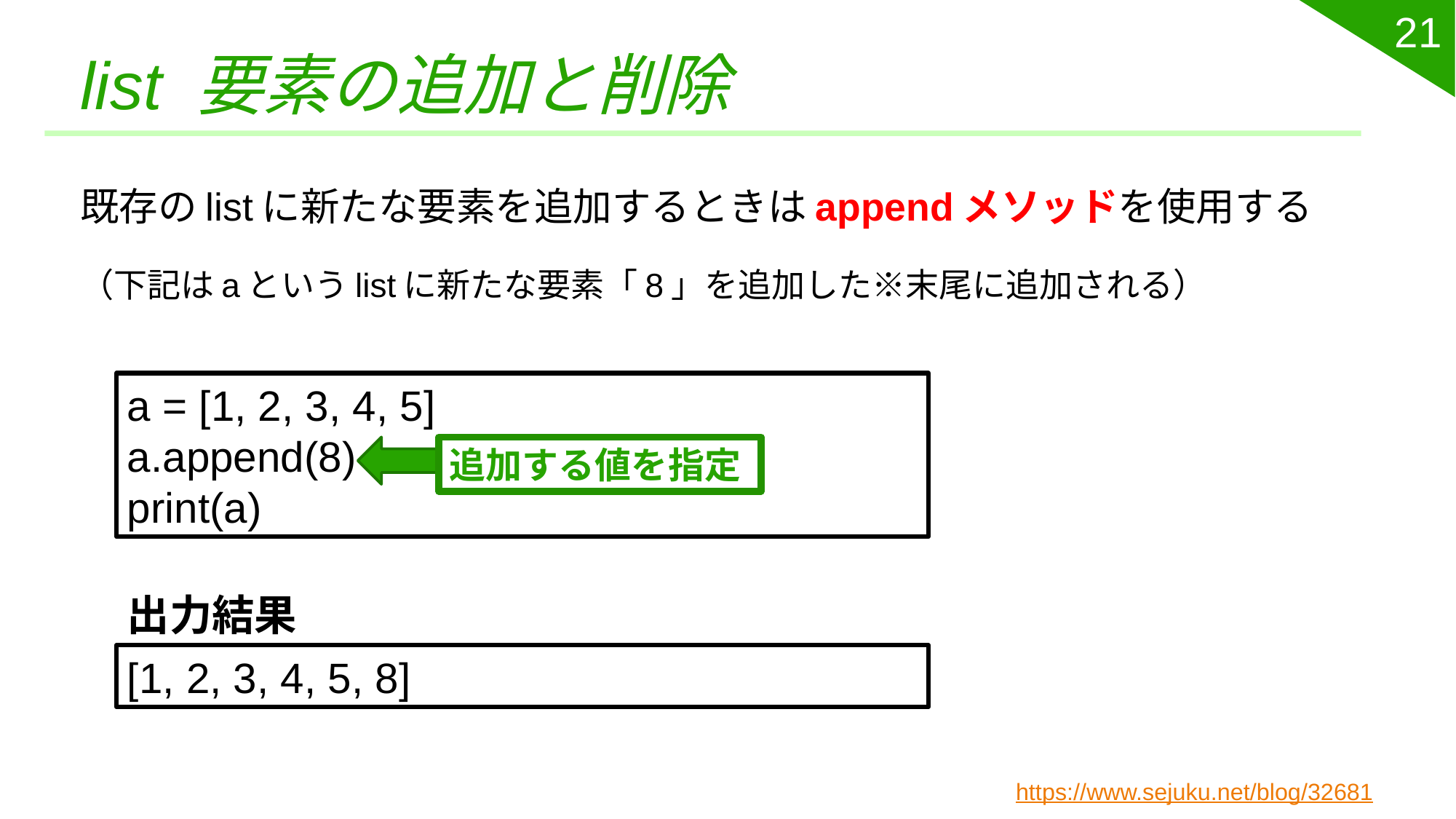

21
# list 要素の追加と削除
既存のlistに新たな要素を追加するときはappendメソッドを使用する
（下記はaというlistに新たな要素「8」を追加した※末尾に追加される）

a = [1, 2, 3, 4, 5]
a.append(8)
print(a)

追加する値を指定
出力結果
[1, 2, 3, 4, 5, 8]
https://www.sejuku.net/blog/32681